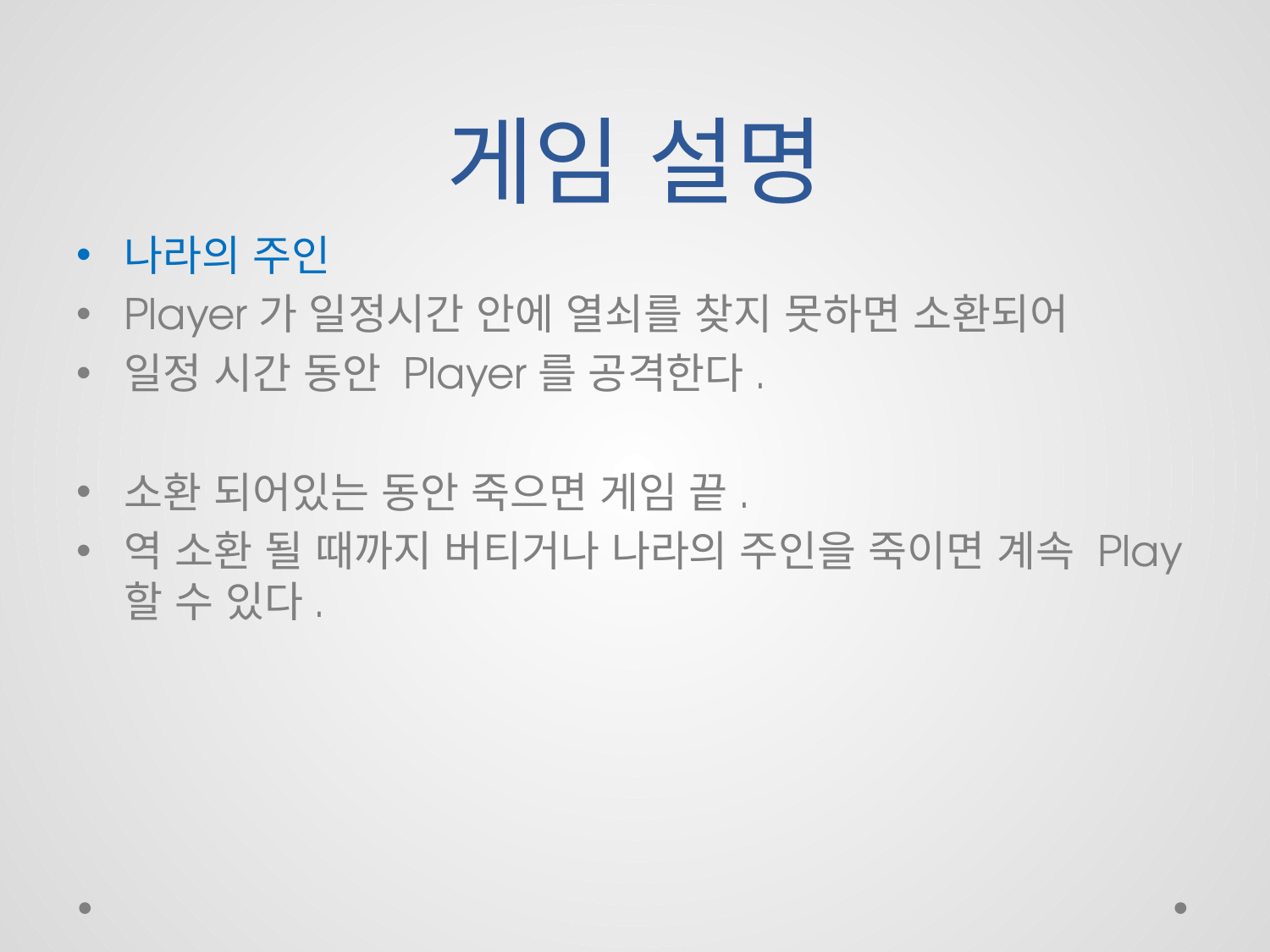

# 게임 설명
나라의 주인
Player가 일정시간 안에 열쇠를 찾지 못하면 소환되어
일정 시간 동안 Player를 공격한다.

소환 되어있는 동안 죽으면 게임 끝.
역 소환 될 때까지 버티거나 나라의 주인을 죽이면 계속 Play할 수 있다.